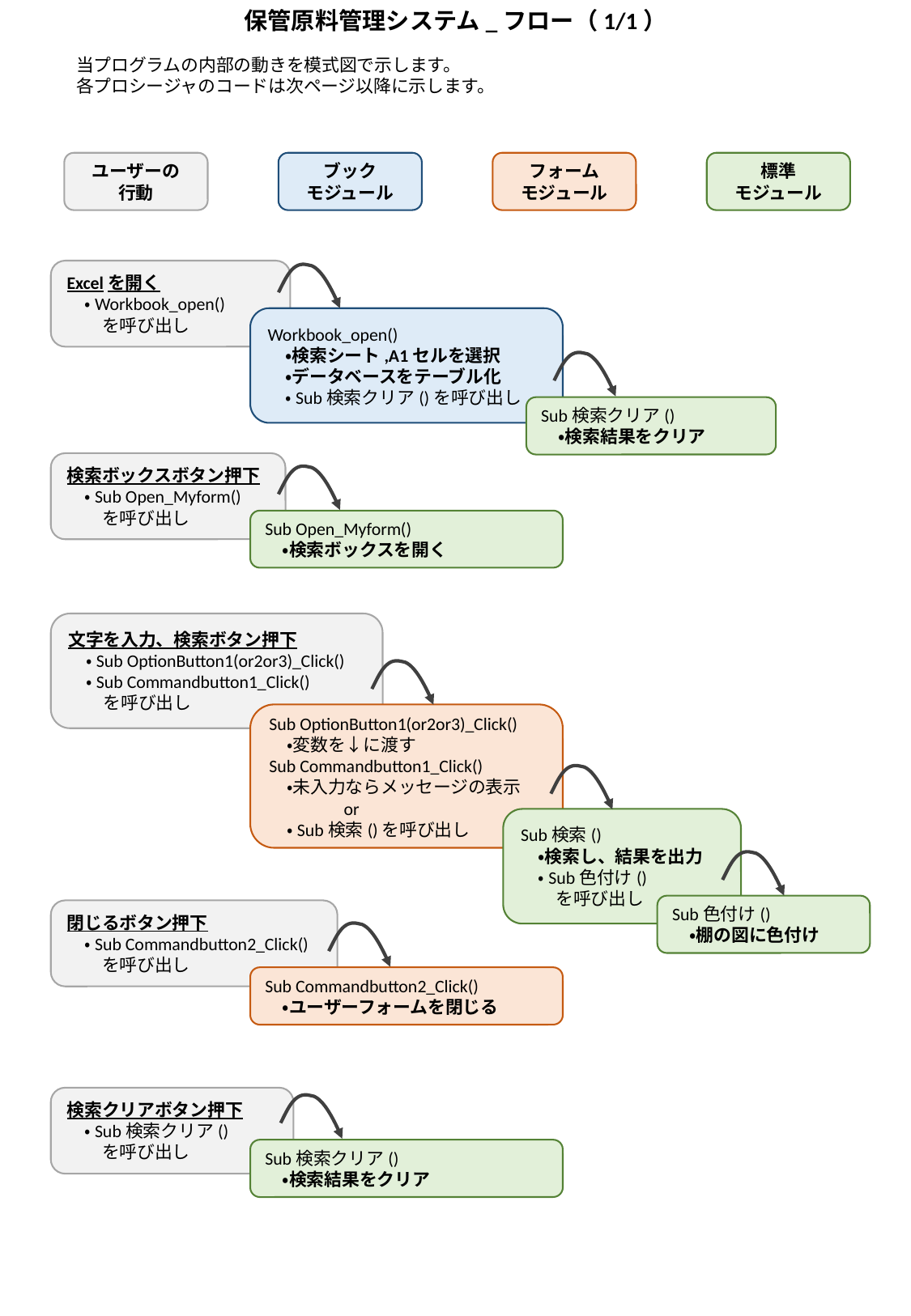

保管原料管理システム_フロー（1/1）
当プログラムの内部の動きを模式図で示します。
各プロシージャのコードは次ページ以降に示します。
ユーザーの
行動
ブック
モジュール
フォーム
モジュール
標準
モジュール
Excelを開く
　・Workbook_open()
　　を呼び出し

Workbook_open()
　・検索シート,A1セルを選択
　・データベースをテーブル化
　・Sub検索クリア()を呼び出し

Sub検索クリア()
　・検索結果をクリア
検索ボックスボタン押下
　・Sub Open_Myform()
　　を呼び出し

Sub Open_Myform()
　・検索ボックスを開く
文字を入力、検索ボタン押下
　・Sub OptionButton1(or2or3)_Click()
　・Sub Commandbutton1_Click()
　　を呼び出し

Sub OptionButton1(or2or3)_Click()
　・変数を↓に渡す
Sub Commandbutton1_Click()
　・未入力ならメッセージの表示
　　　　or
　・Sub検索()を呼び出し

Sub検索()
　・検索し、結果を出力
　・Sub色付け()
　　を呼び出し

Sub色付け()
　・棚の図に色付け
閉じるボタン押下
　・Sub Commandbutton2_Click()
　　を呼び出し

Sub Commandbutton2_Click()
　・ユーザーフォームを閉じる
検索クリアボタン押下
　・Sub検索クリア()
　　を呼び出し

Sub検索クリア()
　・検索結果をクリア